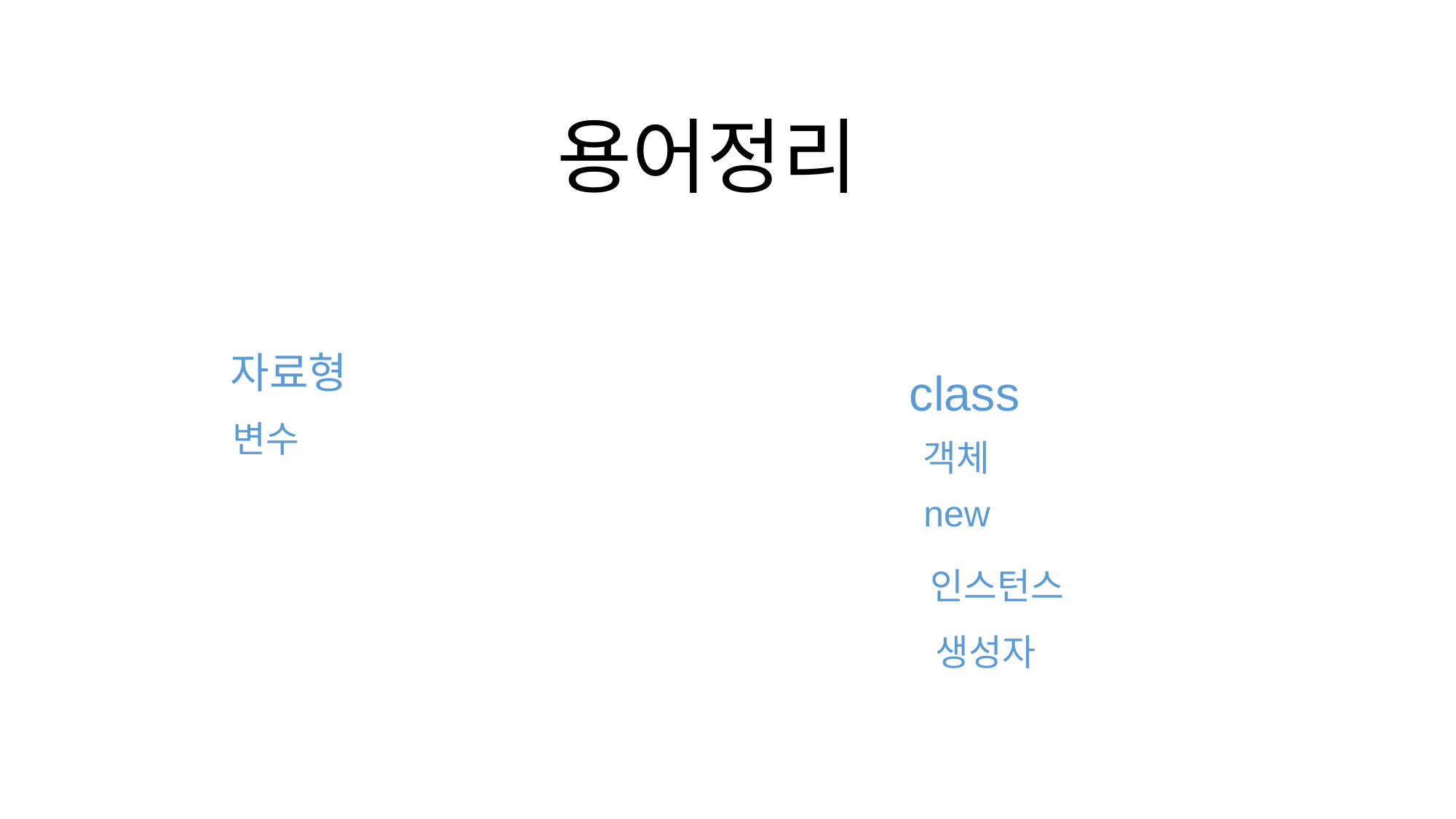

용어정리
자료형
class
변수
객체
new
인스턴스
생성자